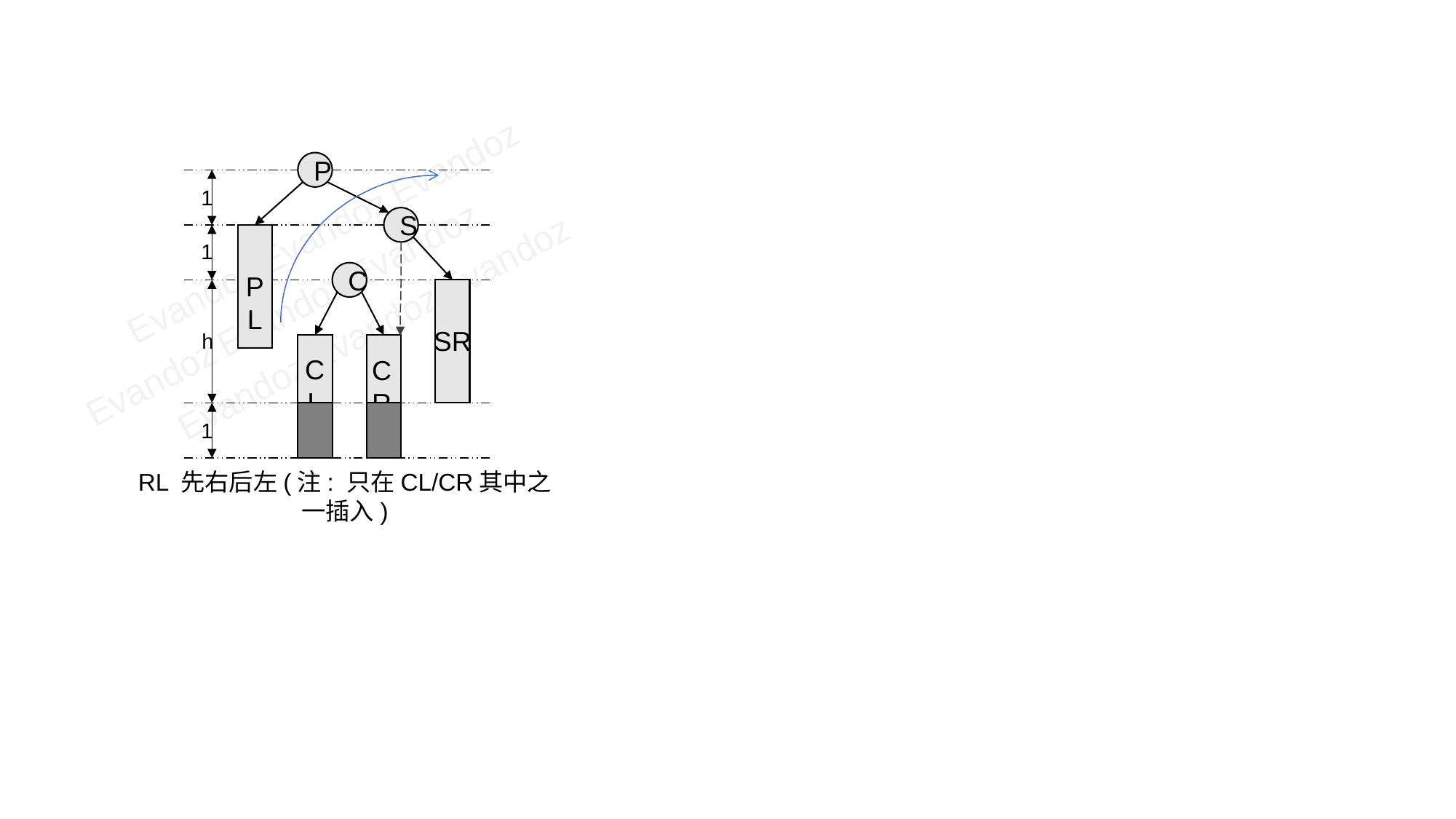

P

1
S
Evandoz
Evandoz
Evandoz
Evandoz
Evandoz
Evandoz
Evandoz
Evandoz
Evandoz

1
C
PL

SR
h

CL
CR

1
RL 先右后左(注: 只在CL/CR其中之一插入)